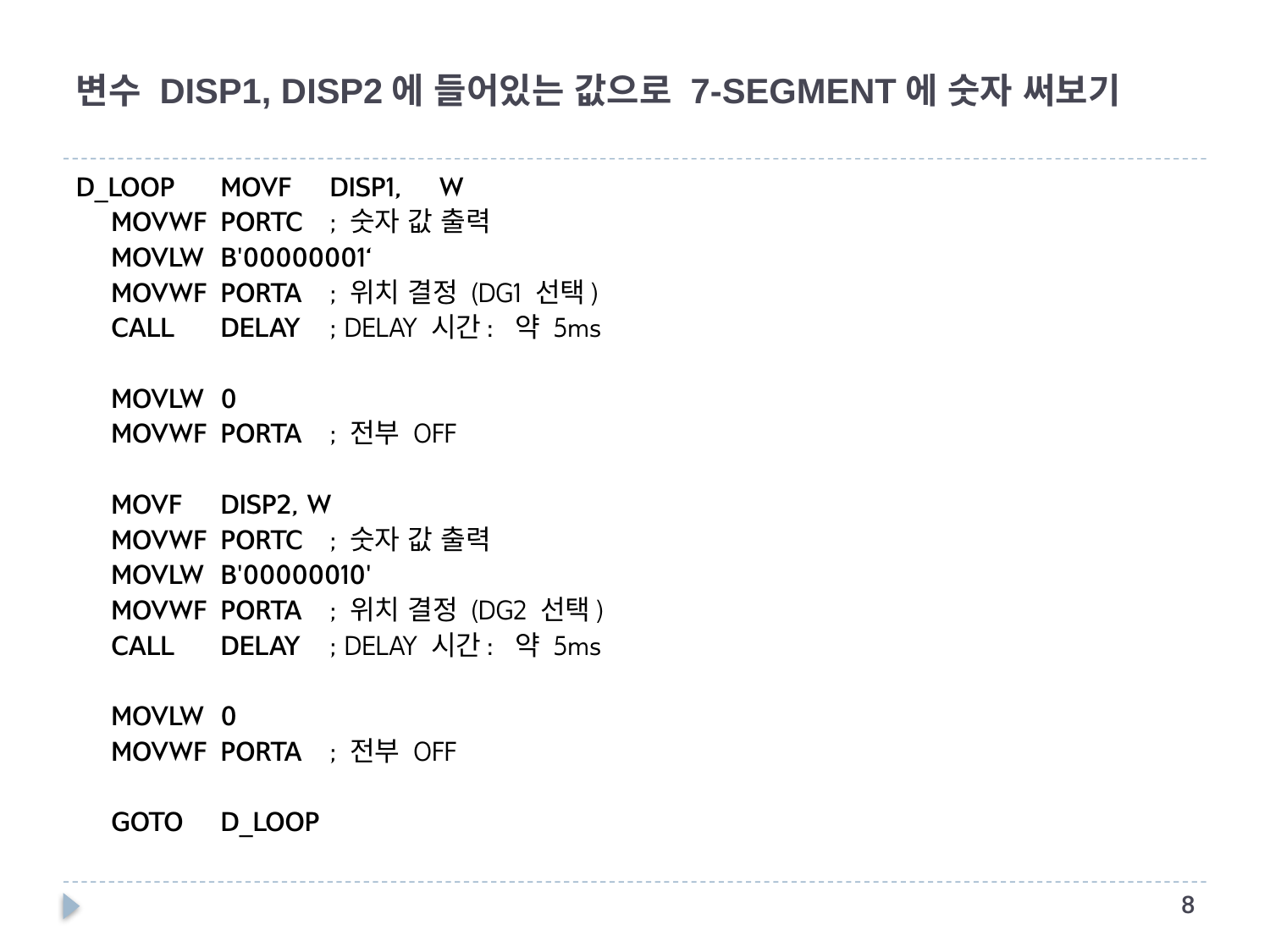

# 변수 DISP1, DISP2에 들어있는 값으로 7-SEGMENT에 숫자 써보기
D_LOOP		MOVF		DISP1,	W
			MOVWF		PORTC		; 숫자 값 출력
			MOVLW		B'00000001‘
			MOVWF		PORTA		; 위치 결정 (DG1 선택)
			CALL		DELAY		; DELAY 시간:  약 5ms

			MOVLW		0
			MOVWF		PORTA		; 전부 OFF

			MOVF		DISP2, W
			MOVWF		PORTC		; 숫자 값 출력
			MOVLW		B'00000010'
			MOVWF		PORTA		; 위치 결정 (DG2 선택)
			CALL		DELAY		; DELAY 시간:  약 5ms

			MOVLW		0
			MOVWF		PORTA		; 전부 OFF

			GOTO	D_LOOP
8